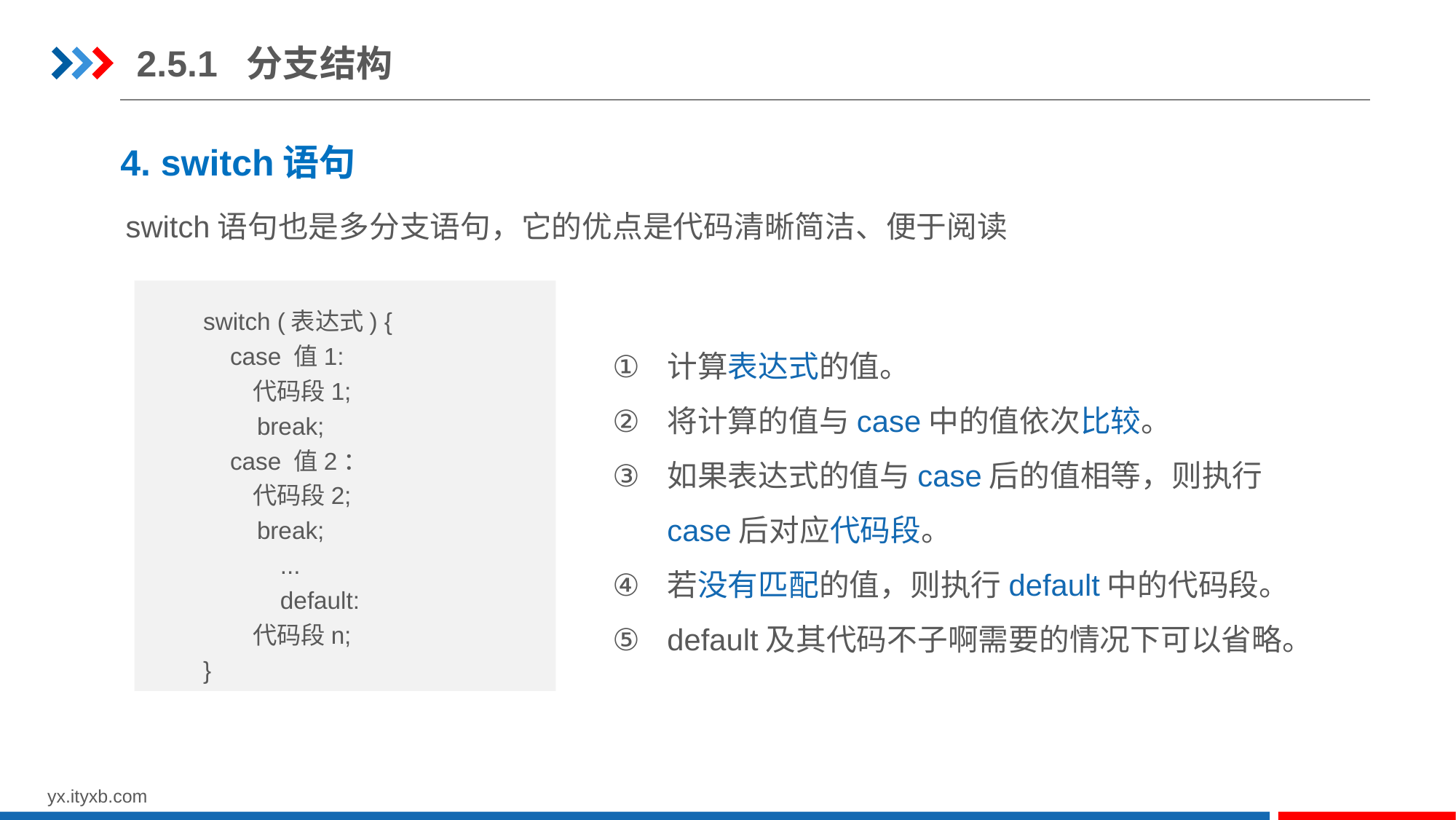

2.5.1  分支结构
4. switch语句
switch语句也是多分支语句，它的优点是代码清晰简洁、便于阅读

switch (表达式) {
    case 值1:
        代码段1;
        break;
    case 值2：
        代码段2;
        break;
	...
	default:
        代码段n;
}
计算表达式的值。
将计算的值与case中的值依次比较。
如果表达式的值与case后的值相等，则执行case后对应代码段。
若没有匹配的值，则执行default中的代码段。
default及其代码不子啊需要的情况下可以省略。